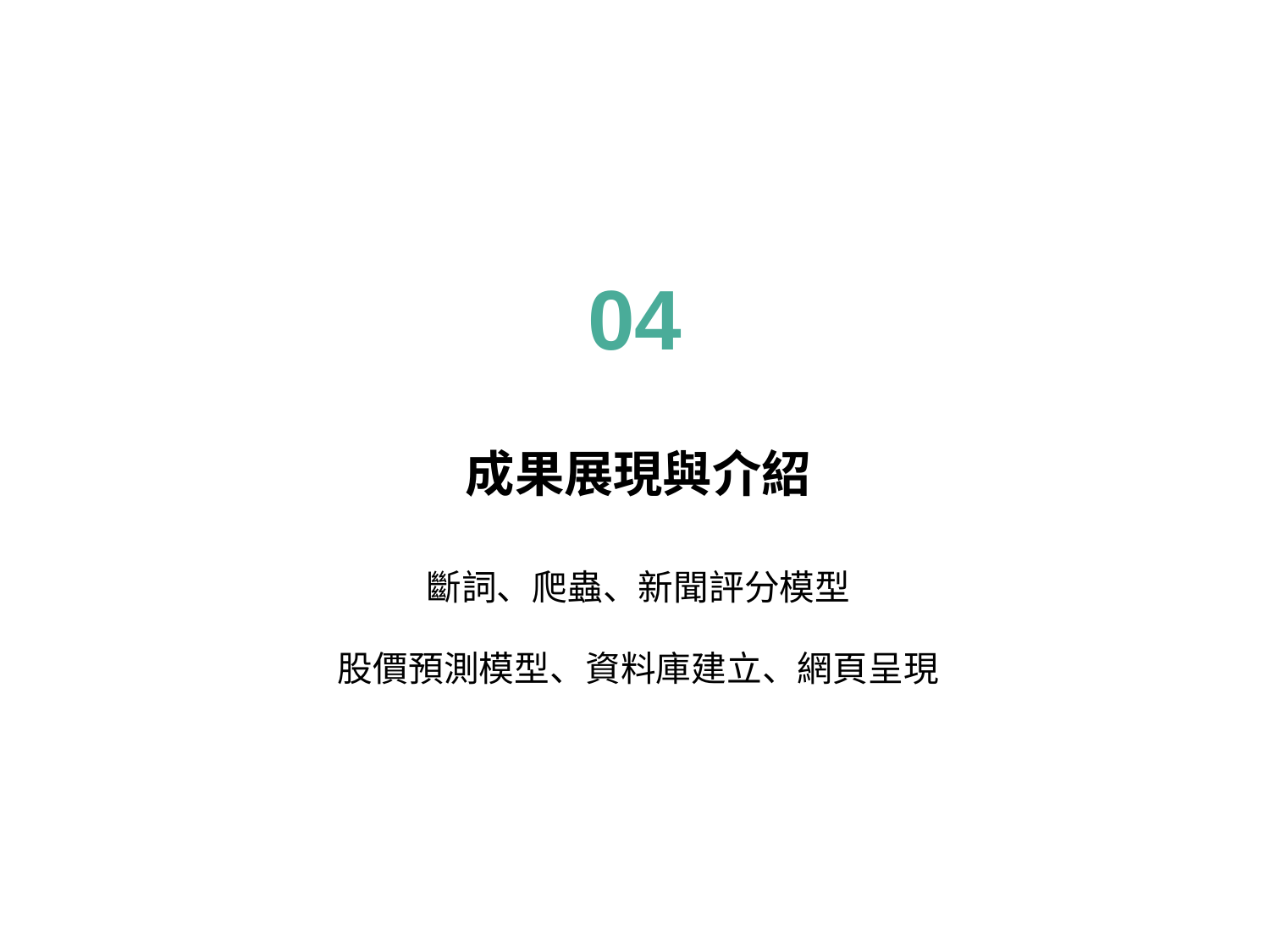

# 04
成果展現與介紹
斷詞、爬蟲、新聞評分模型
股價預測模型、資料庫建立、網頁呈現